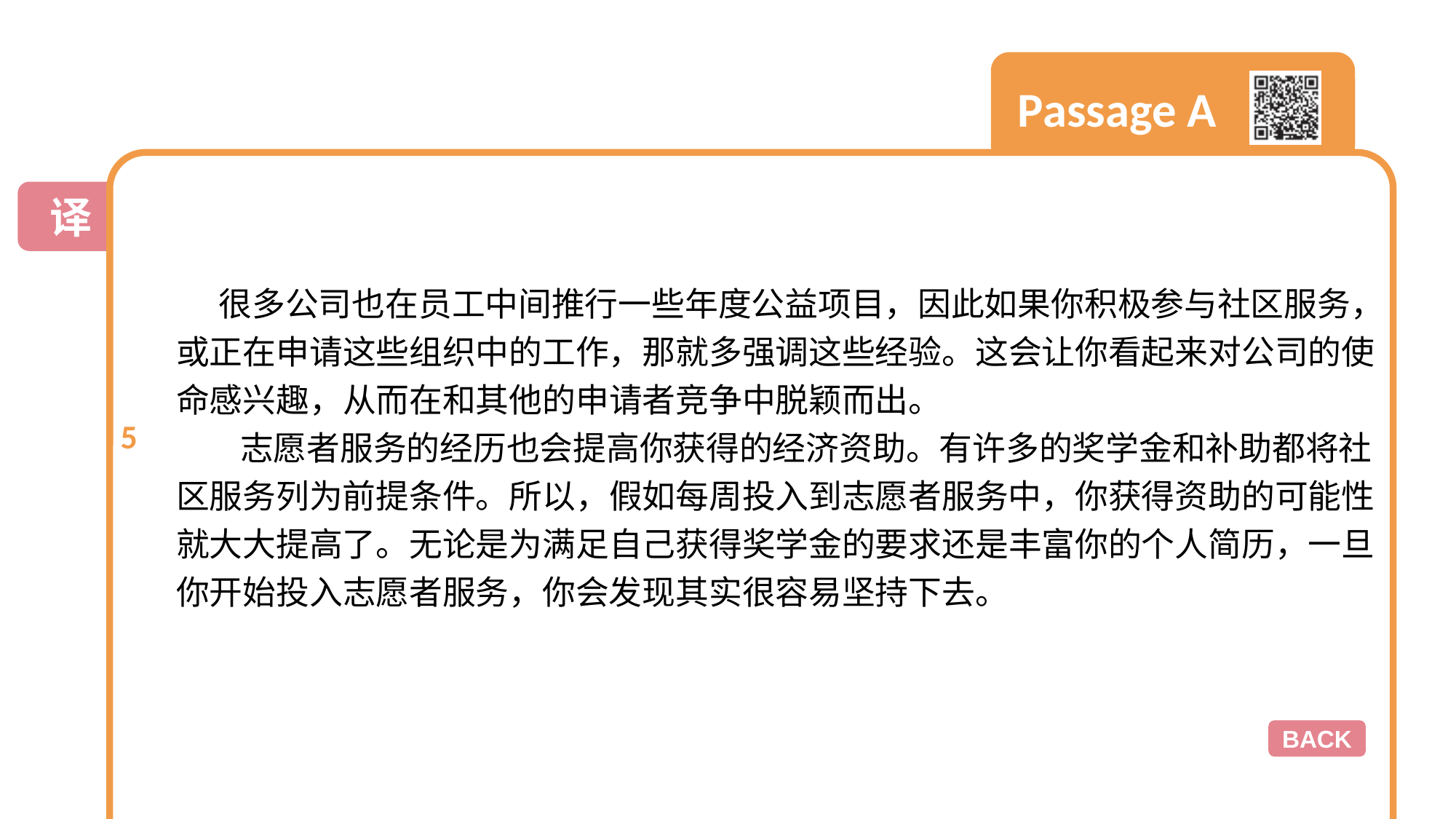

很多公司也在员工中间推行一些年度公益项目，因此如果你积极参与社区服务，或正在申请这些组织中的工作，那就多强调这些经验。这会让你看起来对公司的使命感兴趣，从而在和其他的申请者竞争中脱颖而出。
志愿者服务的经历也会提高你获得的经济资助。有许多的奖学金和补助都将社区服务列为前提条件。所以，假如每周投入到志愿者服务中，你获得资助的可能性就大大提高了。无论是为满足自己获得奖学金的要求还是丰富你的个人简历，一旦你开始投入志愿者服务，你会发现其实很容易坚持下去。

5

BACK